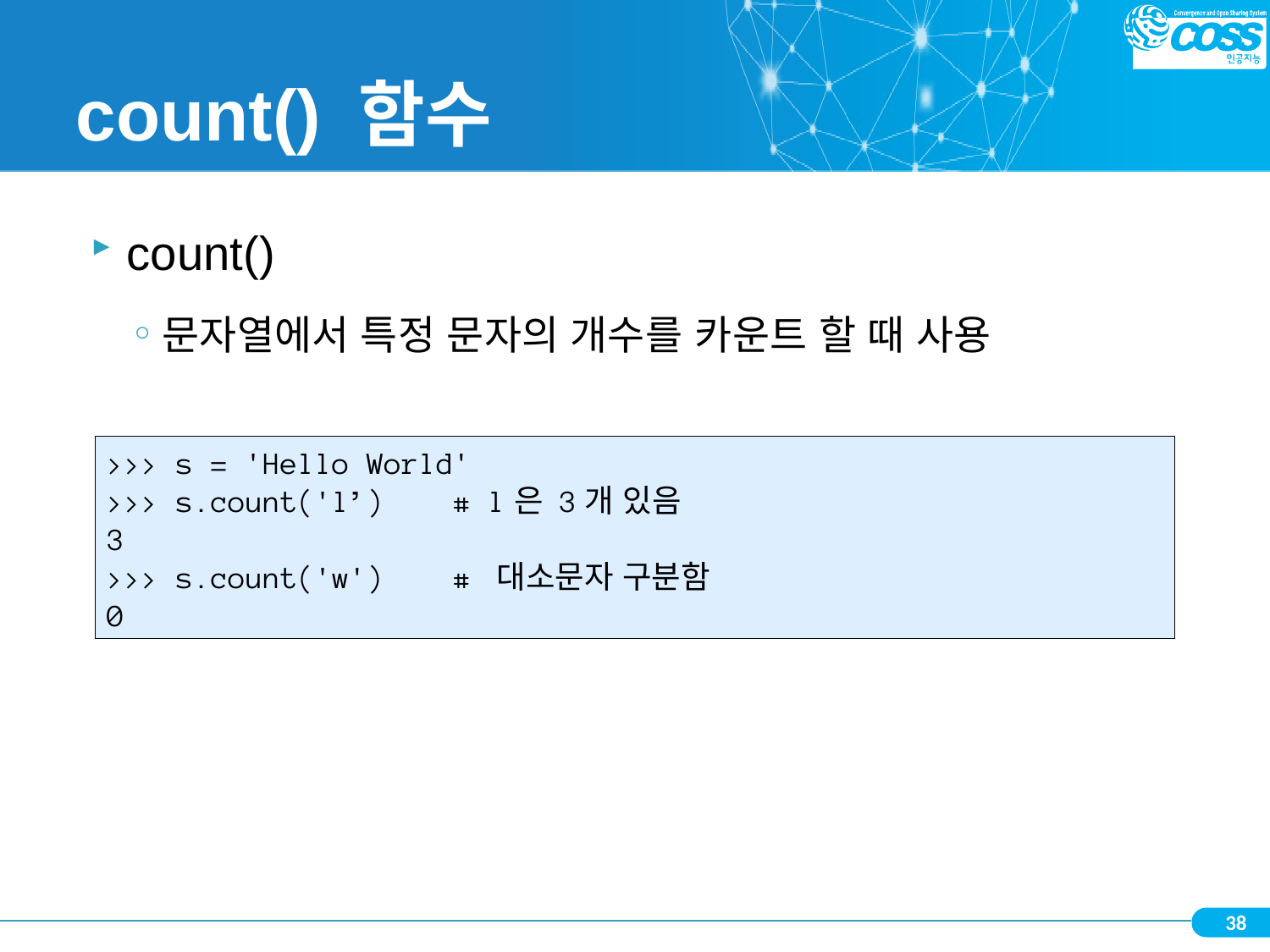

# count() 함수
count()
문자열에서 특정 문자의 개수를 카운트 할 때 사용
>>> s = 'Hello World'
>>> s.count('l’)    # l은 3개 있음
3
>>> s.count('w')    # 대소문자 구분함
0